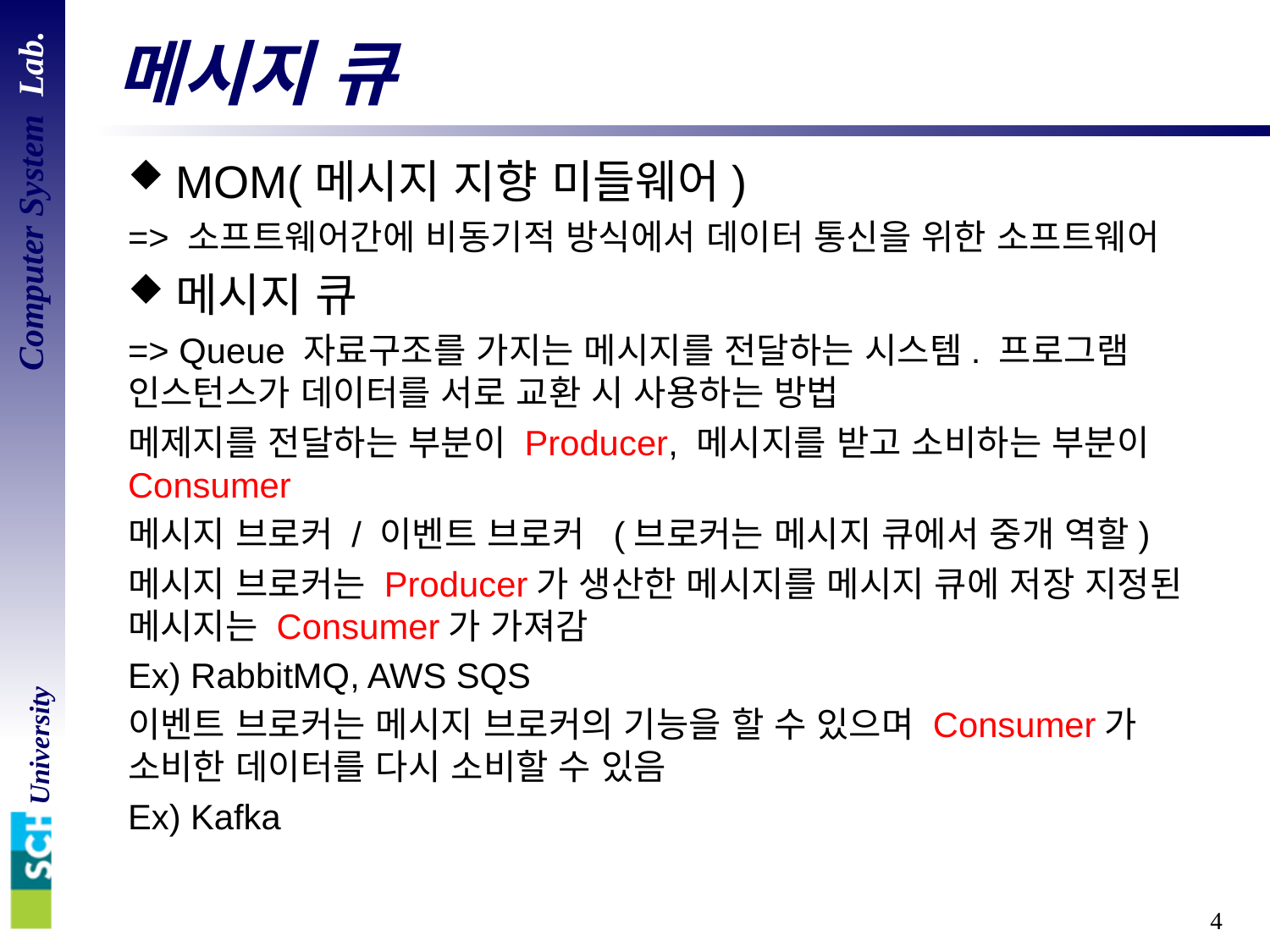

# 메시지 큐
MOM(메시지 지향 미들웨어)
=> 소프트웨어간에 비동기적 방식에서 데이터 통신을 위한 소프트웨어
메시지 큐
=> Queue 자료구조를 가지는 메시지를 전달하는 시스템. 프로그램 인스턴스가 데이터를 서로 교환 시 사용하는 방법
메제지를 전달하는 부분이 Producer, 메시지를 받고 소비하는 부분이 Consumer
메시지 브로커 / 이벤트 브로커  (브로커는 메시지 큐에서 중개 역할)
메시지 브로커는 Producer가 생산한 메시지를 메시지 큐에 저장 지정된 메시지는 Consumer가 가져감
Ex) RabbitMQ, AWS SQS
이벤트 브로커는 메시지 브로커의 기능을 할 수 있으며 Consumer가 소비한 데이터를 다시 소비할 수 있음
Ex) Kafka